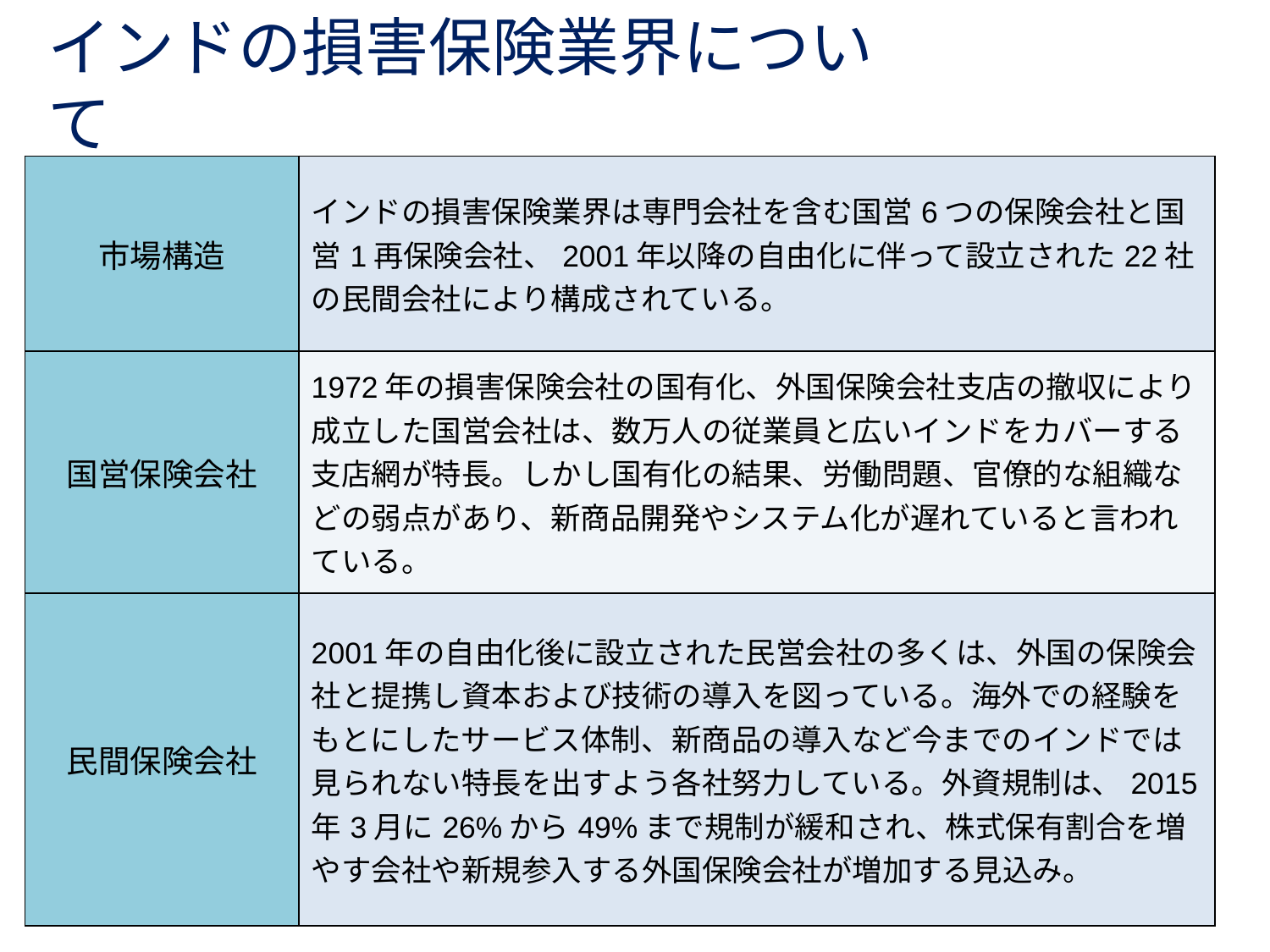

インドの損害保険業界について
| 市場構造 | インドの損害保険業界は専門会社を含む国営6つの保険会社と国営1再保険会社、2001年以降の自由化に伴って設立された22社の民間会社により構成されている。 |
| --- | --- |
| 国営保険会社 | 1972年の損害保険会社の国有化、外国保険会社支店の撤収により成立した国営会社は、数万人の従業員と広いインドをカバーする支店網が特長。しかし国有化の結果、労働問題、官僚的な組織などの弱点があり、新商品開発やシステム化が遅れていると言われている。 |
| 民間保険会社 | 2001年の自由化後に設立された民営会社の多くは、外国の保険会社と提携し資本および技術の導入を図っている。海外での経験をもとにしたサービス体制、新商品の導入など今までのインドでは見られない特長を出すよう各社努力している。外資規制は、2015年3月に26%から49%まで規制が緩和され、株式保有割合を増やす会社や新規参入する外国保険会社が増加する見込み。 |